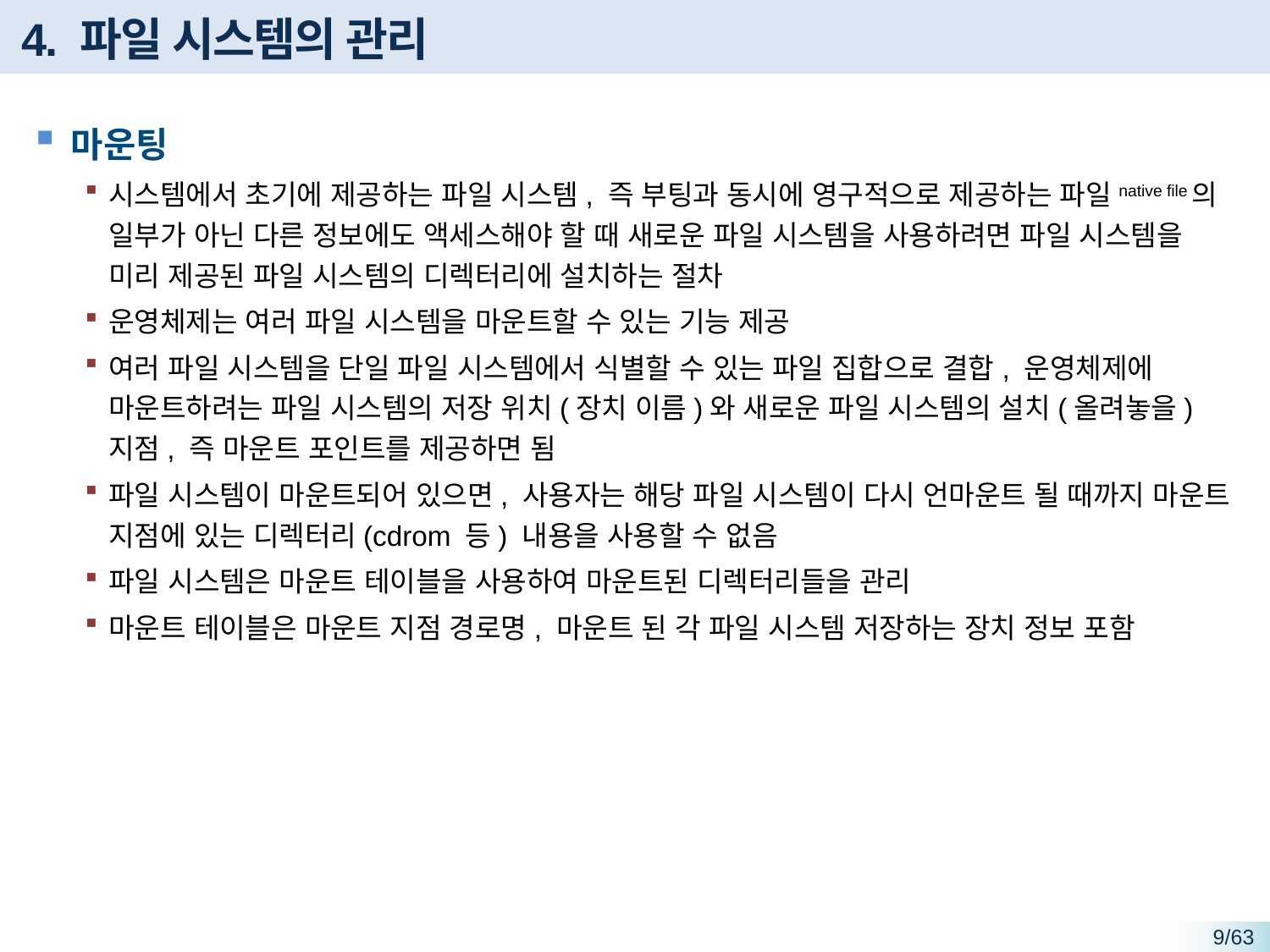

# 4. 파일 시스템의 관리
마운팅
시스템에서 초기에 제공하는 파일 시스템, 즉 부팅과 동시에 영구적으로 제공하는 파일native file의 일부가 아닌 다른 정보에도 액세스해야 할 때 새로운 파일 시스템을 사용하려면 파일 시스템을 미리 제공된 파일 시스템의 디렉터리에 설치하는 절차
운영체제는 여러 파일 시스템을 마운트할 수 있는 기능 제공
여러 파일 시스템을 단일 파일 시스템에서 식별할 수 있는 파일 집합으로 결합, 운영체제에 마운트하려는 파일 시스템의 저장 위치(장치 이름)와 새로운 파일 시스템의 설치(올려놓을) 지점, 즉 마운트 포인트를 제공하면 됨
파일 시스템이 마운트되어 있으면, 사용자는 해당 파일 시스템이 다시 언마운트 될 때까지 마운트 지점에 있는 디렉터리(cdrom 등) 내용을 사용할 수 없음
파일 시스템은 마운트 테이블을 사용하여 마운트된 디렉터리들을 관리
마운트 테이블은 마운트 지점 경로명, 마운트 된 각 파일 시스템 저장하는 장치 정보 포함